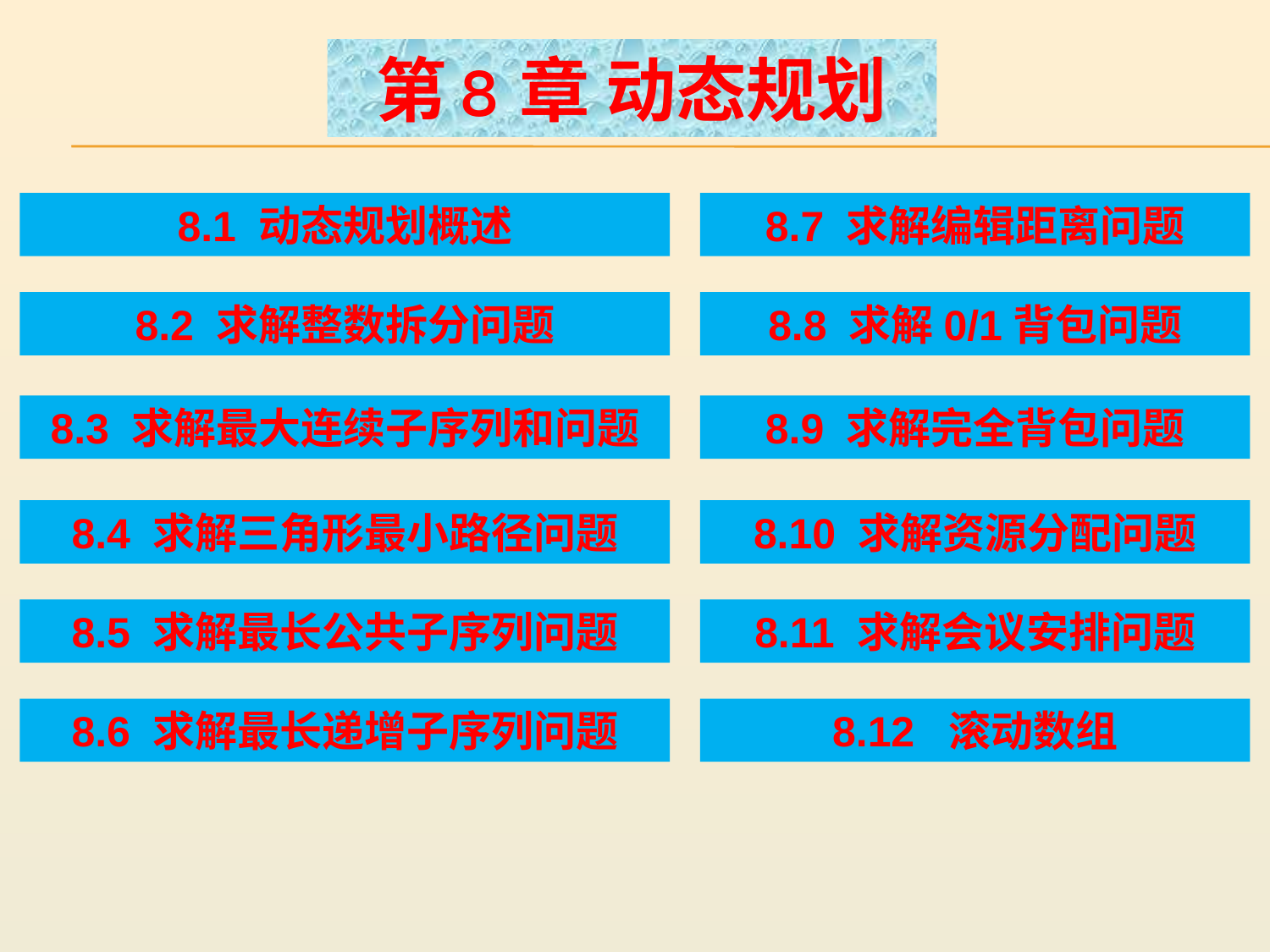

第8章 动态规划
8.1 动态规划概述
8.7 求解编辑距离问题
8.2 求解整数拆分问题
8.8 求解0/1背包问题
8.3 求解最大连续子序列和问题
8.9 求解完全背包问题
8.4 求解三角形最小路径问题
8.10 求解资源分配问题
8.5 求解最长公共子序列问题
8.11 求解会议安排问题
8.6 求解最长递增子序列问题
8.12  滚动数组